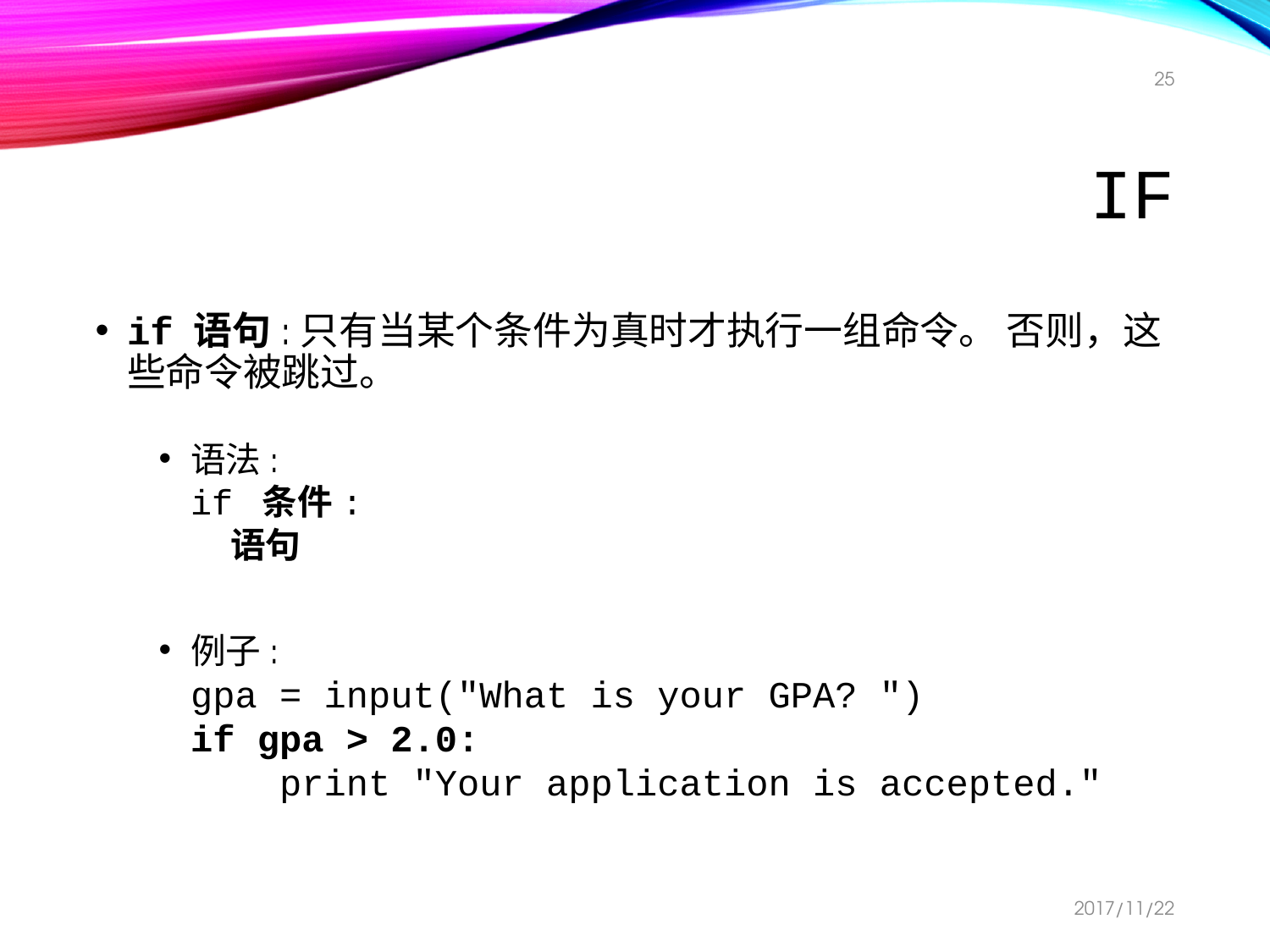

25
# if
if 语句:只有当某个条件为真时才执行一组命令。 否则，这些命令被跳过。

语法:
	if 条件:
	    语句

例子:
	gpa = input("What is your GPA? ")
	if gpa > 2.0:
	    print "Your application is accepted."
2017/11/22